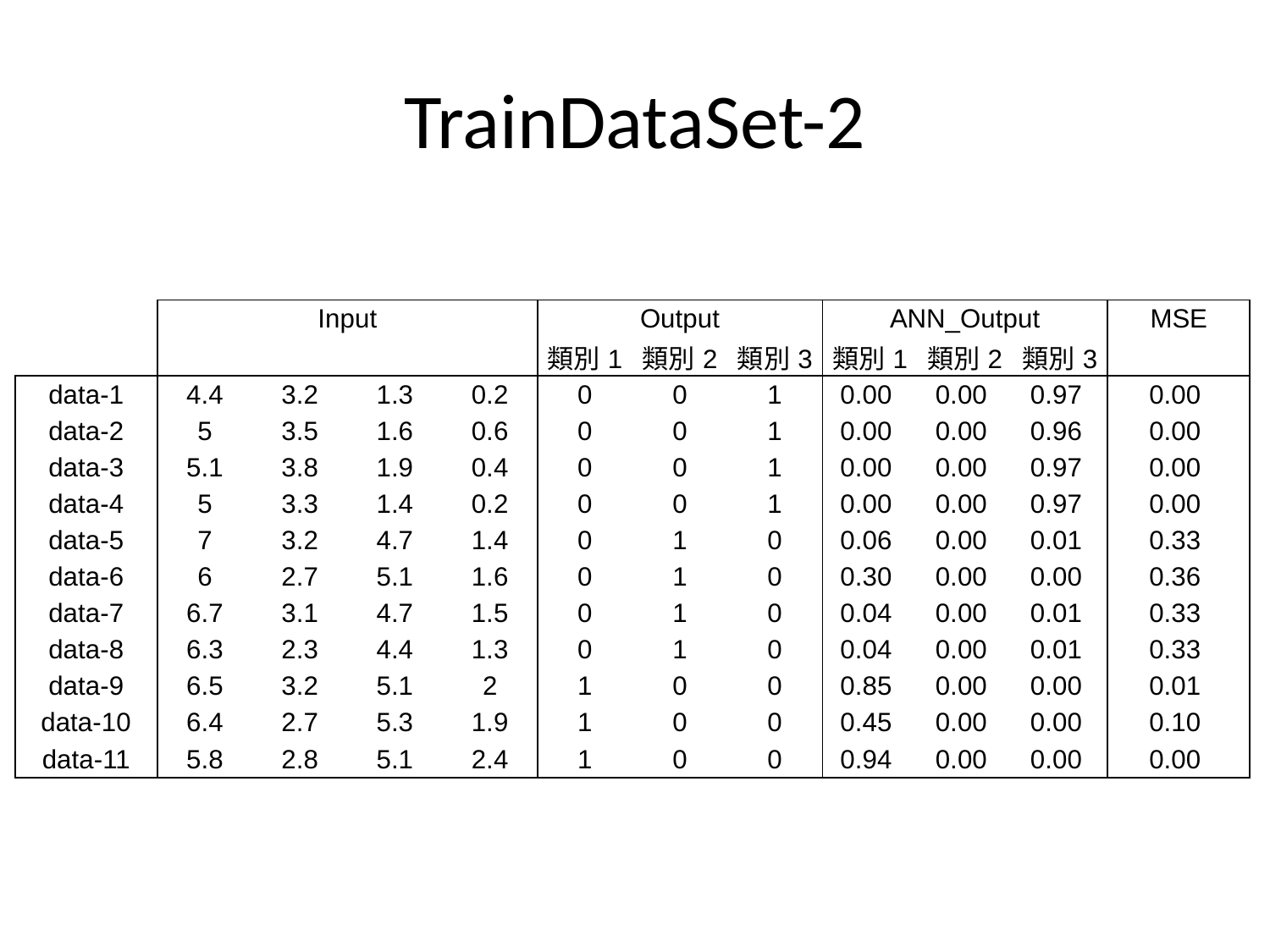

# TrainDataSet-2
|  | Input |  |  |  | Output |  |  | ANN\_Output |  |  | MSE |
| --- | --- | --- | --- | --- | --- | --- | --- | --- | --- | --- | --- |
|  |  |  |  |  | 類別1 | 類別2 | 類別3 | 類別1 | 類別2 | 類別3 |  |
| data-1 | 4.4 | 3.2 | 1.3 | 0.2 | 0 | 0 | 1 | 0.00 | 0.00 | 0.97 | 0.00 |
| data-2 | 5 | 3.5 | 1.6 | 0.6 | 0 | 0 | 1 | 0.00 | 0.00 | 0.96 | 0.00 |
| data-3 | 5.1 | 3.8 | 1.9 | 0.4 | 0 | 0 | 1 | 0.00 | 0.00 | 0.97 | 0.00 |
| data-4 | 5 | 3.3 | 1.4 | 0.2 | 0 | 0 | 1 | 0.00 | 0.00 | 0.97 | 0.00 |
| data-5 | 7 | 3.2 | 4.7 | 1.4 | 0 | 1 | 0 | 0.06 | 0.00 | 0.01 | 0.33 |
| data-6 | 6 | 2.7 | 5.1 | 1.6 | 0 | 1 | 0 | 0.30 | 0.00 | 0.00 | 0.36 |
| data-7 | 6.7 | 3.1 | 4.7 | 1.5 | 0 | 1 | 0 | 0.04 | 0.00 | 0.01 | 0.33 |
| data-8 | 6.3 | 2.3 | 4.4 | 1.3 | 0 | 1 | 0 | 0.04 | 0.00 | 0.01 | 0.33 |
| data-9 | 6.5 | 3.2 | 5.1 | 2 | 1 | 0 | 0 | 0.85 | 0.00 | 0.00 | 0.01 |
| data-10 | 6.4 | 2.7 | 5.3 | 1.9 | 1 | 0 | 0 | 0.45 | 0.00 | 0.00 | 0.10 |
| data-11 | 5.8 | 2.8 | 5.1 | 2.4 | 1 | 0 | 0 | 0.94 | 0.00 | 0.00 | 0.00 |